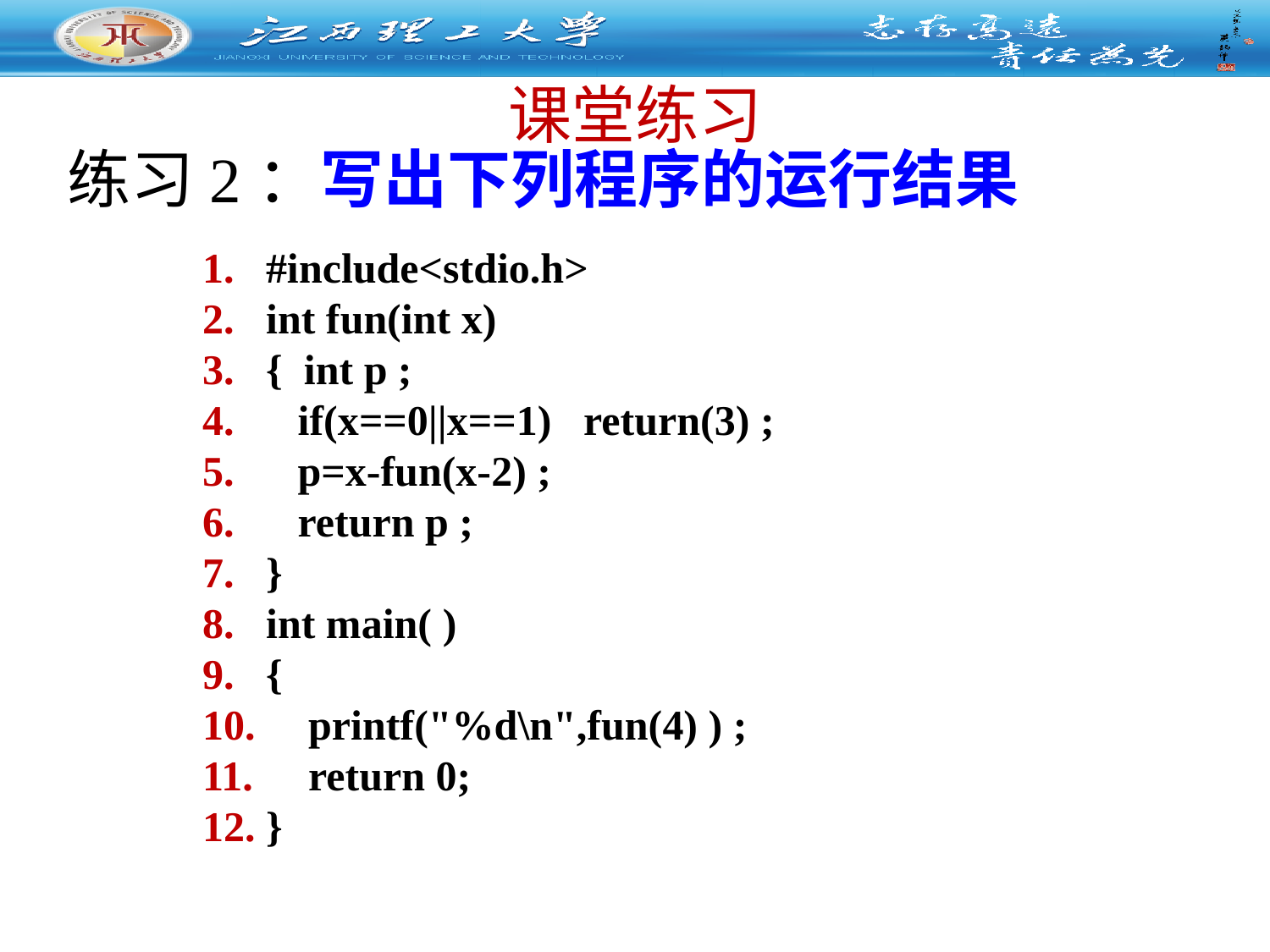

# 课堂练习
练习2：写出下列程序的运行结果
#include<stdio.h>
int fun(int x)
{  int p ;
   if(x==0||x==1)   return(3) ;
   p=x-fun(x-2) ;
   return p ;
}
int main( )
{
    printf("%d\n",fun(4) ) ;
    return 0;
}